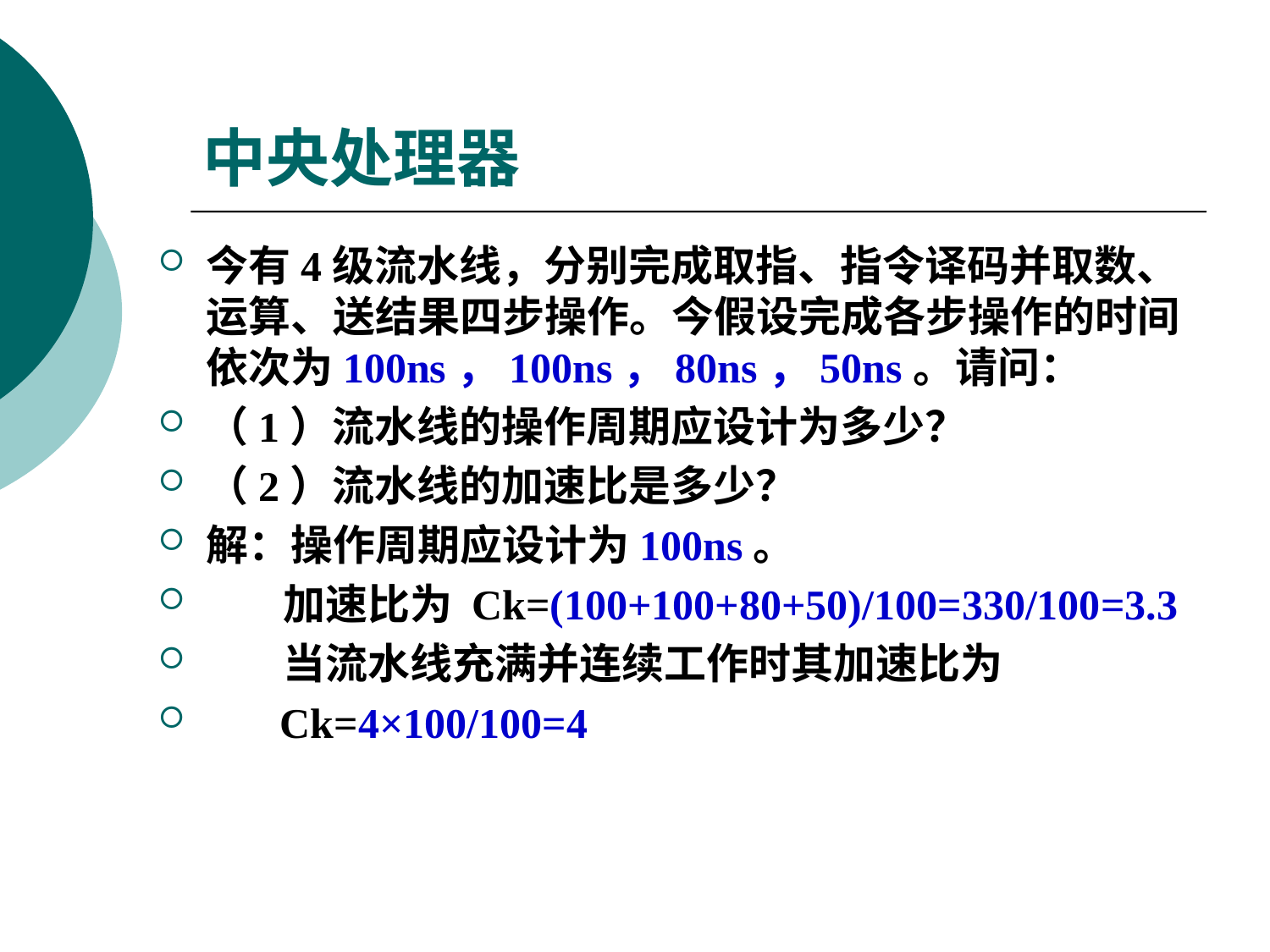

# 中央处理器
今有4级流水线，分别完成取指、指令译码并取数、运算、送结果四步操作。今假设完成各步操作的时间依次为100ns，100ns，80ns，50ns。请问：
（1）流水线的操作周期应设计为多少？
（2）流水线的加速比是多少？
解：操作周期应设计为100ns。
       加速比为 Ck=(100+100+80+50)/100=330/100=3.3
       当流水线充满并连续工作时其加速比为
       Ck=4×100/100=4